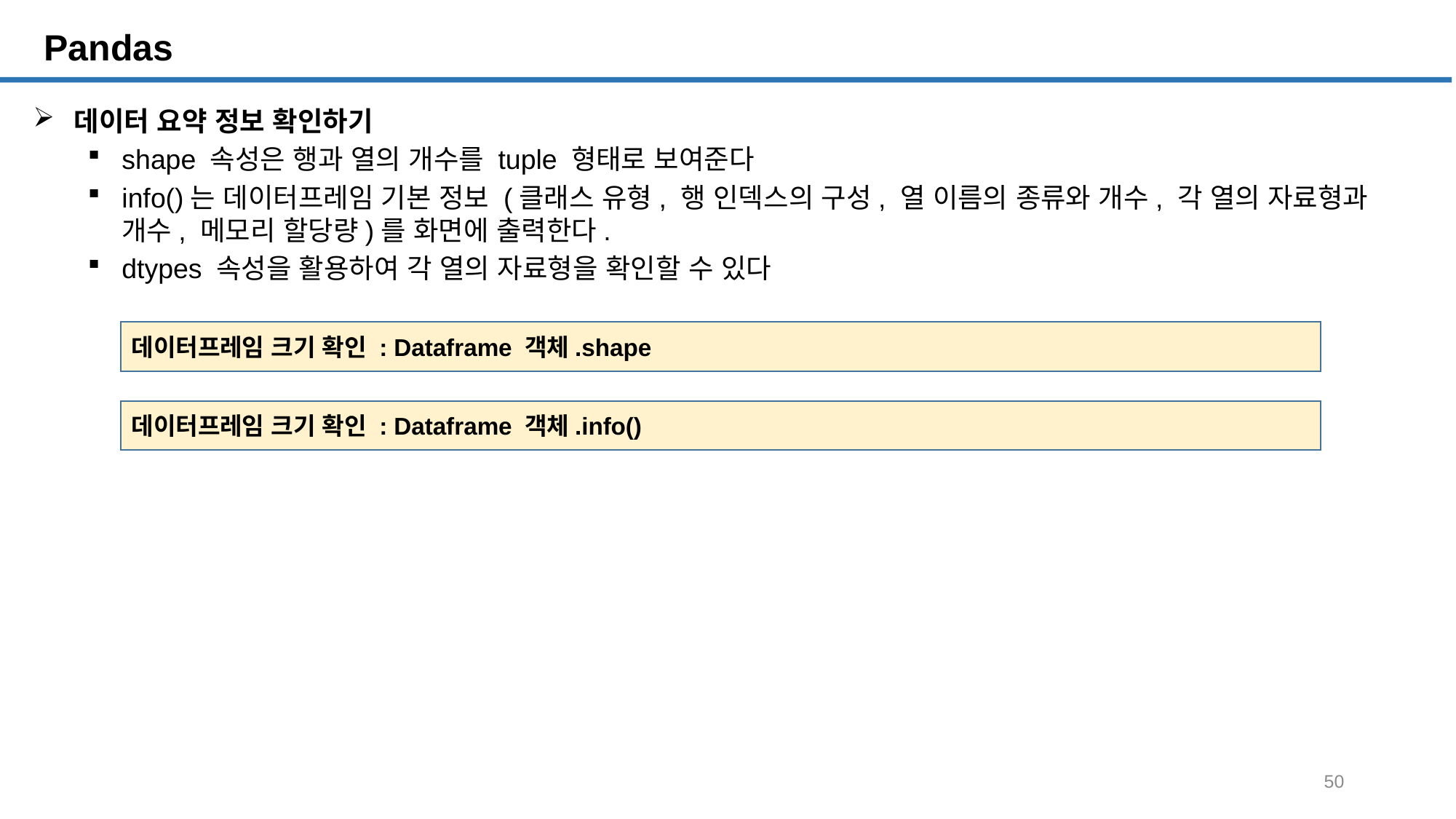

SQL 튜닝 개요
# Pandas

데이터 요약 정보 확인하기
shape 속성은 행과 열의 개수를 tuple 형태로 보여준다
info()는 데이터프레임 기본 정보 (클래스 유형, 행 인덱스의 구성, 열 이름의 종류와 개수, 각 열의 자료형과 개수, 메모리 할당량)를 화면에 출력한다.
dtypes 속성을 활용하여 각 열의 자료형을 확인할 수 있다
데이터프레임 크기 확인 : Dataframe 객체.shape
데이터프레임 크기 확인 : Dataframe 객체.info()
50